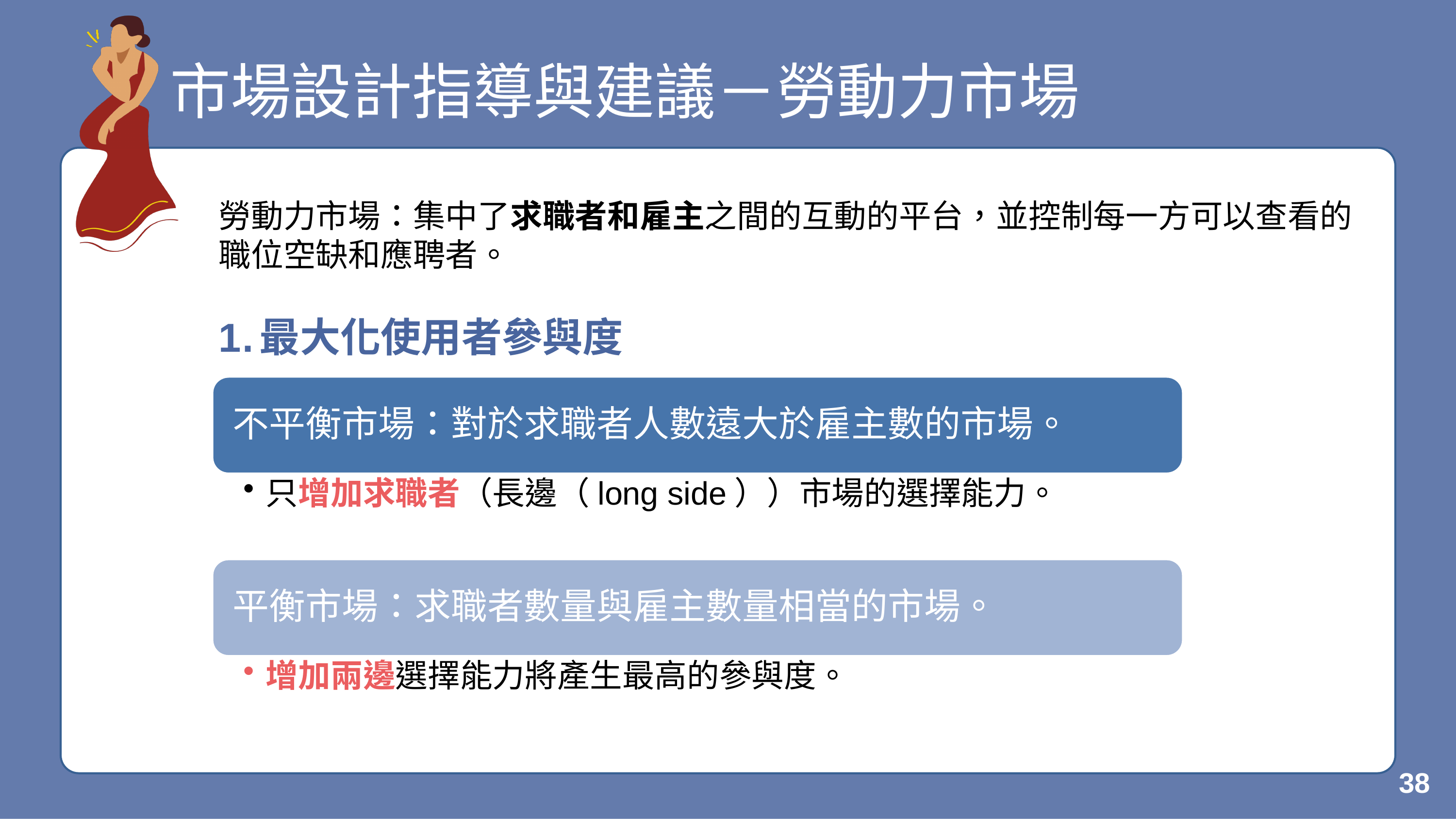

市場設計指導與建議－勞動力市場

勞動力市場：集中了求職者和雇主之間的互動的平台，並控制每一方可以查看的職位空缺和應聘者。

最大化使用者參與度
不平衡市場：對於求職者人數遠大於雇主數的市場。
只增加求職者（長邊（long side））市場的選擇能力。
平衡市場：求職者數量與雇主數量相當的市場。
增加兩邊選擇能力將產生最高的參與度。
38